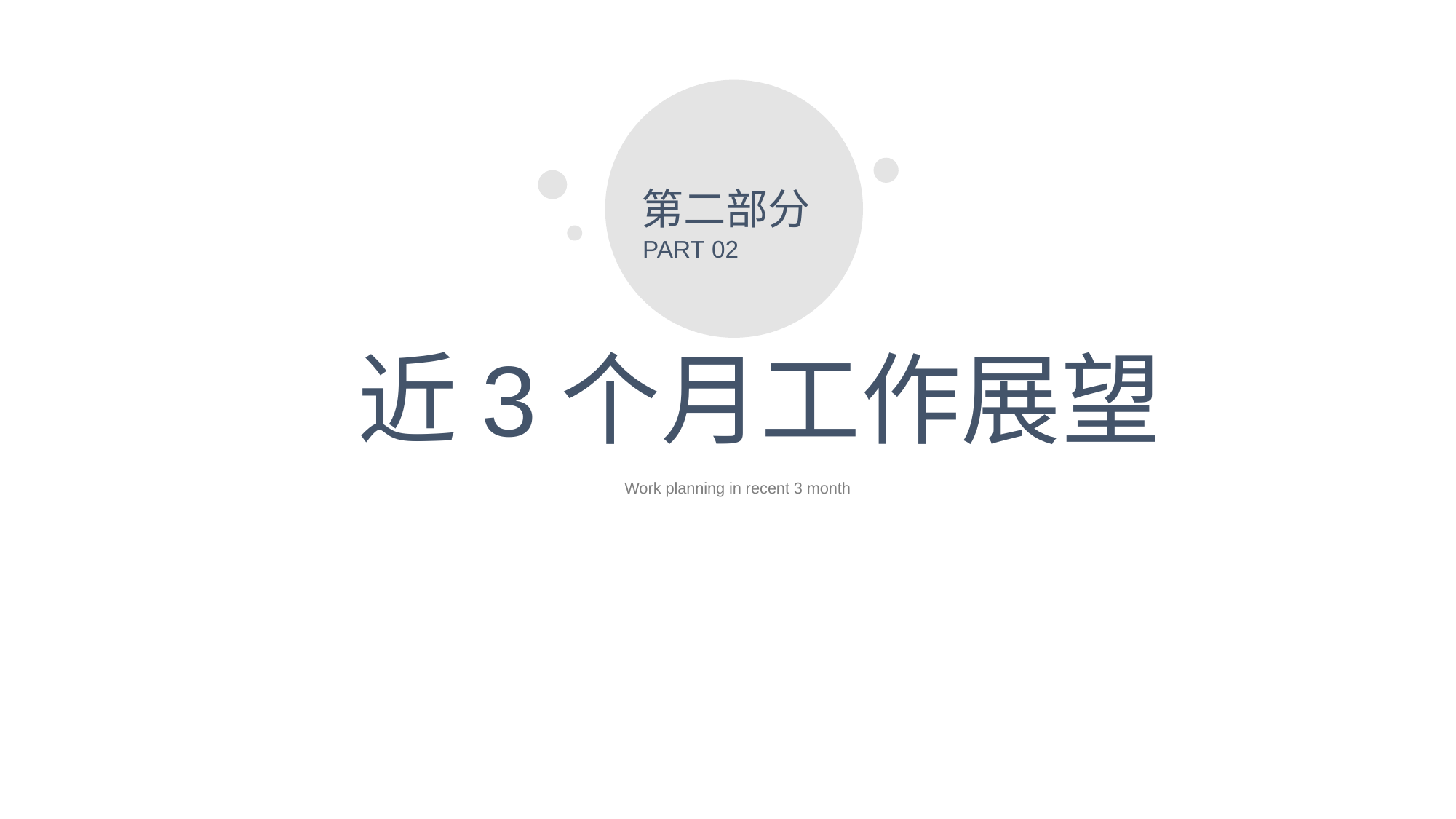

第二部分

PART 02
近3个月工作展望
Work planning in recent 3 month